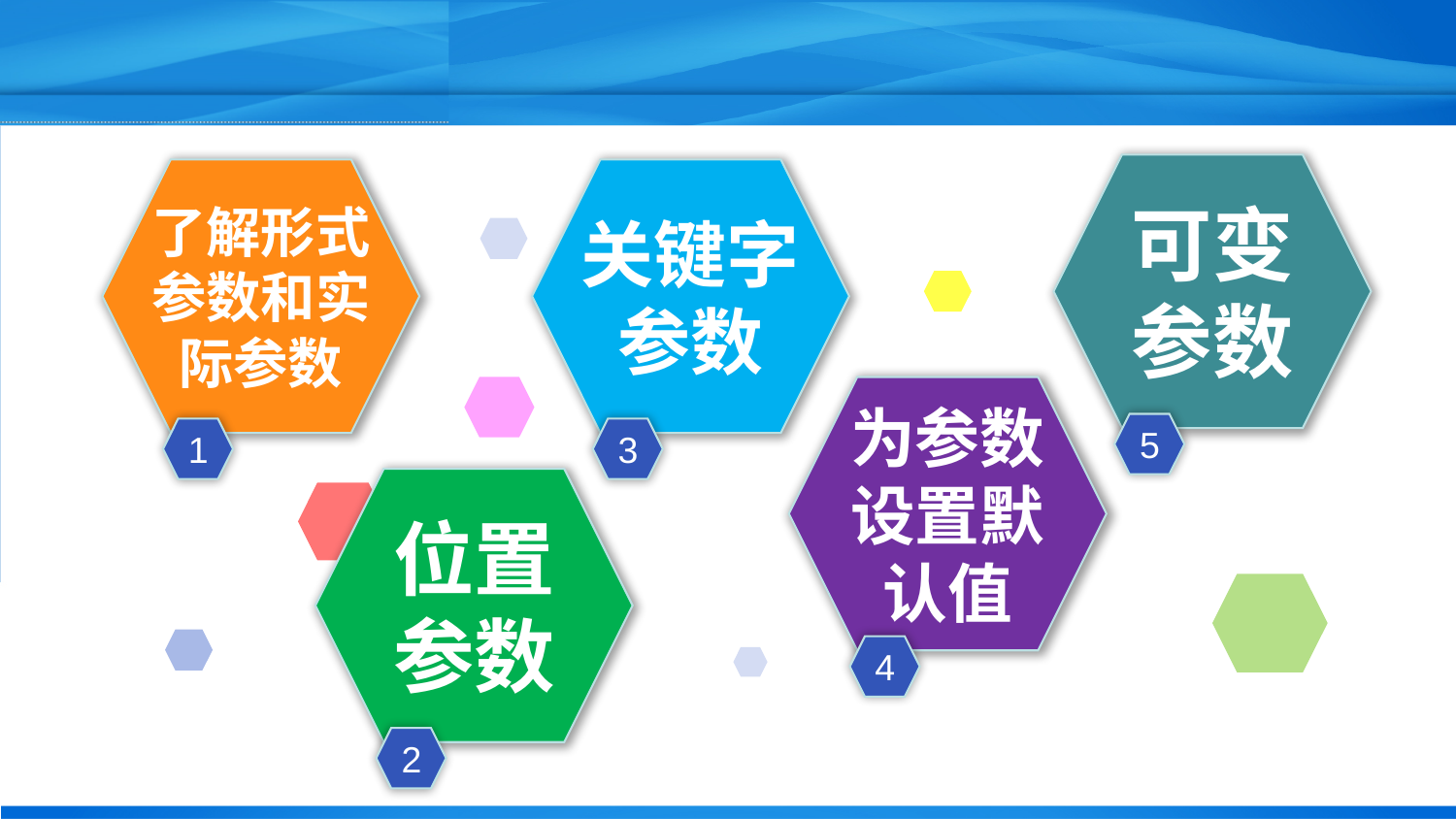

可变参数
5
了解形式参数和实际参数
1
关键字参数
3

为参数设置默认值
4
位置参数
2